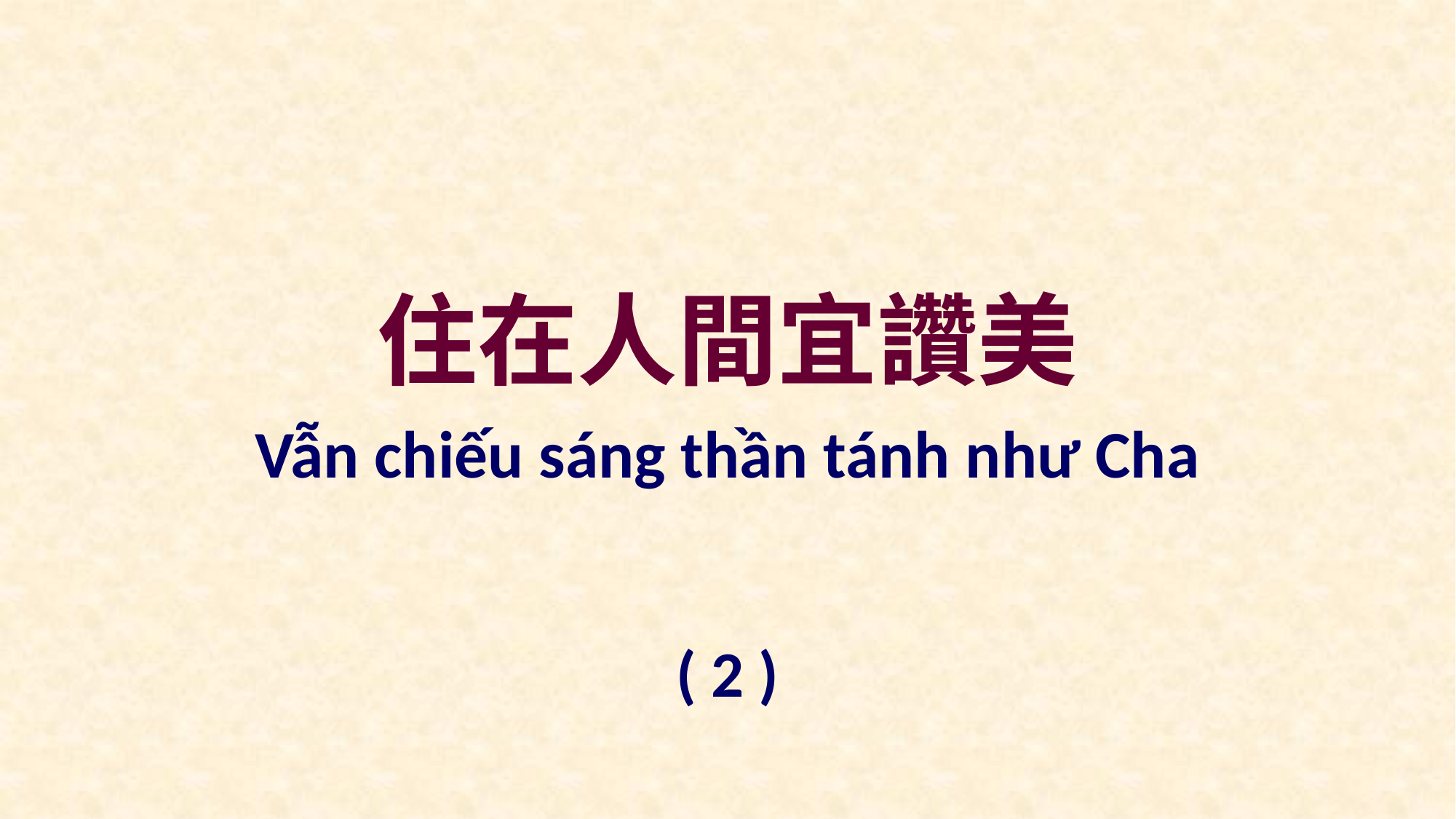

住在人間宜讚美
Vẫn chiếu sáng thần tánh như Cha
( 2 )